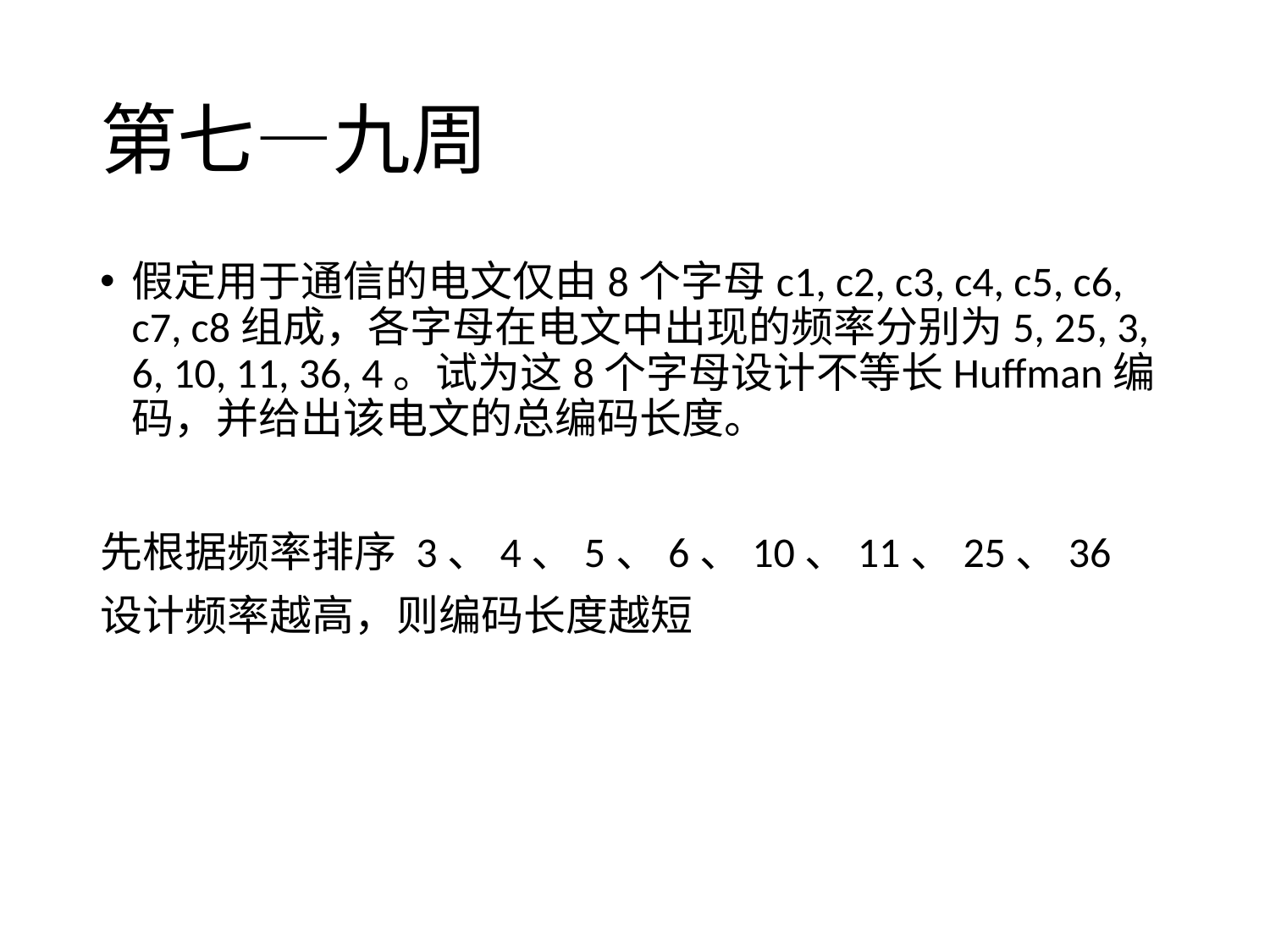

# 第七—九周
假定用于通信的电文仅由8个字母c1, c2, c3, c4, c5, c6, c7, c8组成，各字母在电文中出现的频率分别为5, 25, 3, 6, 10, 11, 36, 4。试为这8个字母设计不等长Huffman编码，并给出该电文的总编码长度。

先根据频率排序 3、4、5、6、10、11、25、36
设计频率越高，则编码长度越短